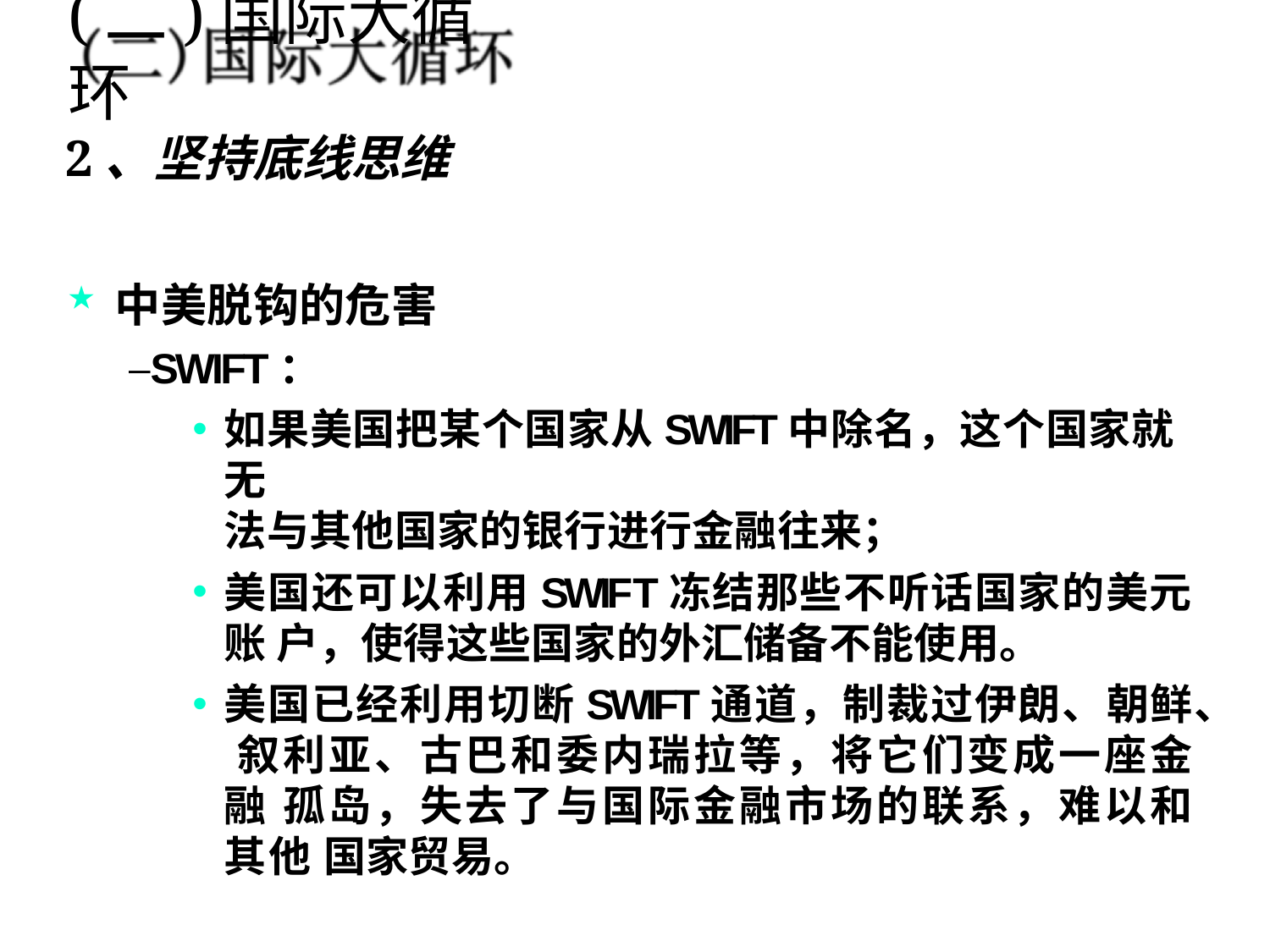

# (二)国际大循环
2、坚持底线思维

中美脱钩的危害
–SWIFT：
如果美国把某个国家从SWIFT中除名，这个国家就无
法与其他国家的银行进行金融往来；
美国还可以利用SWIFT冻结那些不听话国家的美元账 户，使得这些国家的外汇储备不能使用。
美国已经利用切断SWIFT通道，制裁过伊朗、朝鲜、 叙利亚、古巴和委内瑞拉等，将它们变成一座金融 孤岛，失去了与国际金融市场的联系，难以和其他 国家贸易。